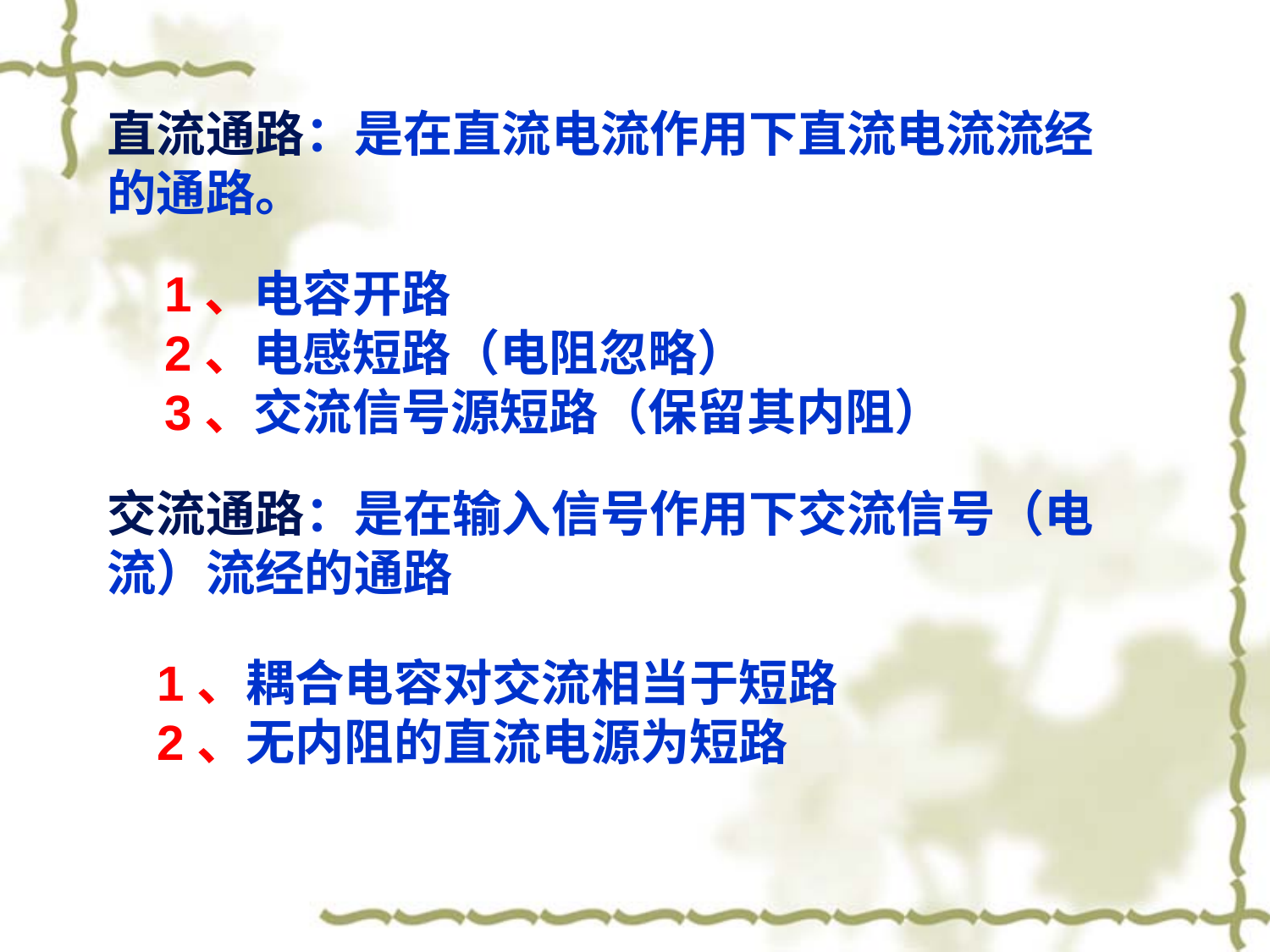

直流通路：是在直流电流作用下直流电流流经的通路。
  1、电容开路
  2、电感短路（电阻忽略）
  3、交流信号源短路（保留其内阻）
交流通路：是在输入信号作用下交流信号（电流）流经的通路
1、耦合电容对交流相当于短路
2、无内阻的直流电源为短路
15